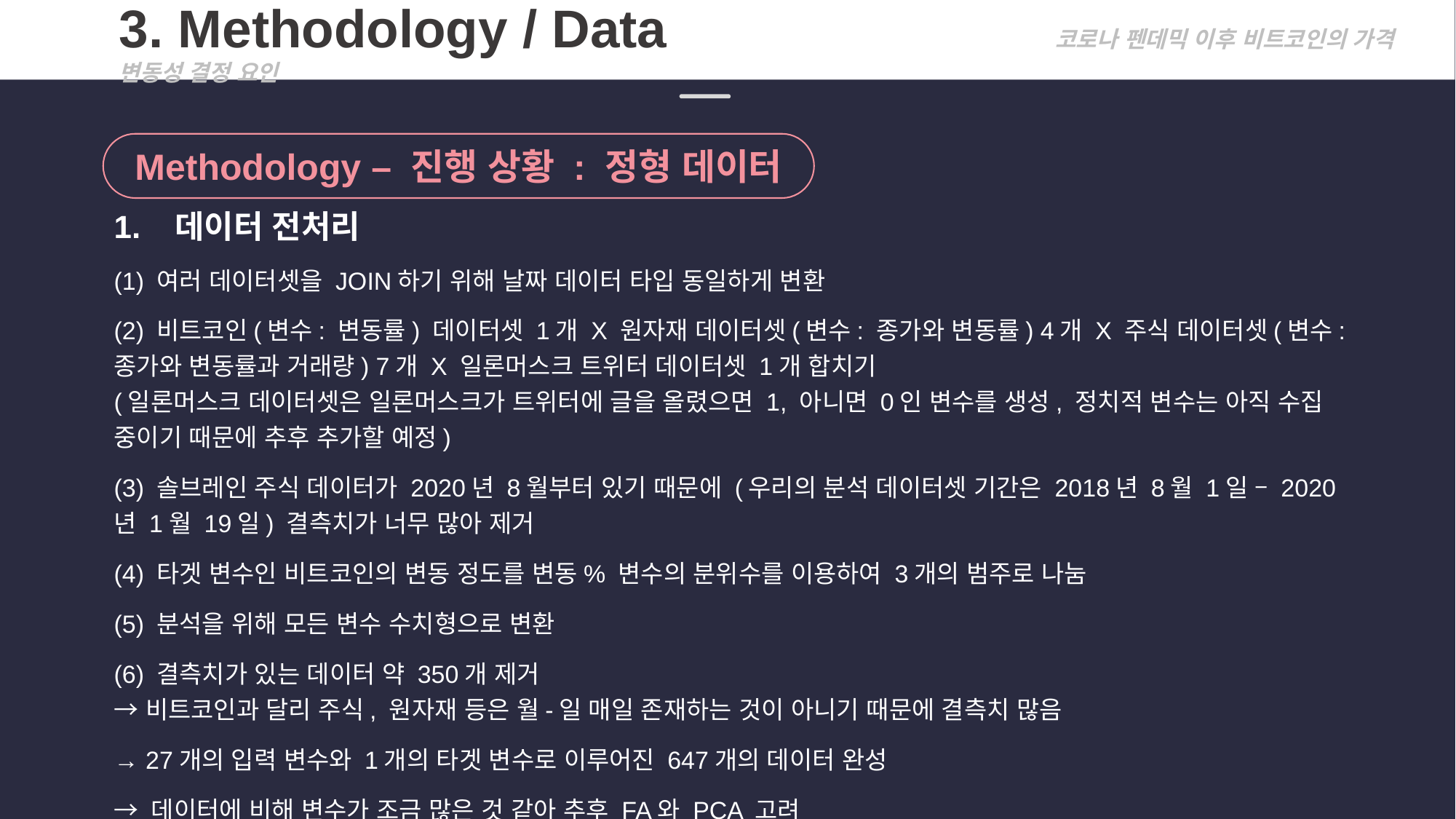

3. Methodology / Data			         코로나 펜데믹 이후 비트코인의 가격 변동성 결정 요인

Methodology – 진행 상황 : 정형 데이터
1.   데이터 전처리
(1) 여러 데이터셋을 JOIN하기 위해 날짜 데이터 타입 동일하게 변환
(2) 비트코인(변수: 변동률) 데이터셋 1개 X 원자재 데이터셋(변수: 종가와 변동률) 4개 X 주식 데이터셋(변수: 종가와 변동률과 거래량) 7개 X 일론머스크 트위터 데이터셋 1개 합치기
(일론머스크 데이터셋은 일론머스크가 트위터에 글을 올렸으면 1, 아니면 0인 변수를 생성, 정치적 변수는 아직 수집 중이기 때문에 추후 추가할 예정)
(3) 솔브레인 주식 데이터가 2020년 8월부터 있기 때문에 (우리의 분석 데이터셋 기간은 2018년 8월 1일 – 2020년 1월 19일) 결측치가 너무 많아 제거
(4) 타겟 변수인 비트코인의 변동 정도를 변동% 변수의 분위수를 이용하여 3개의 범주로 나눔
(5) 분석을 위해 모든 변수 수치형으로 변환
(6) 결측치가 있는 데이터 약 350개 제거
→ 비트코인과 달리 주식, 원자재 등은 월-일 매일 존재하는 것이 아니기 때문에 결측치 많음
→ 27개의 입력 변수와 1개의 타겟 변수로 이루어진 647개의 데이터 완성
→ 데이터에 비해 변수가 조금 많은 것 같아 추후 FA와 PCA 고려